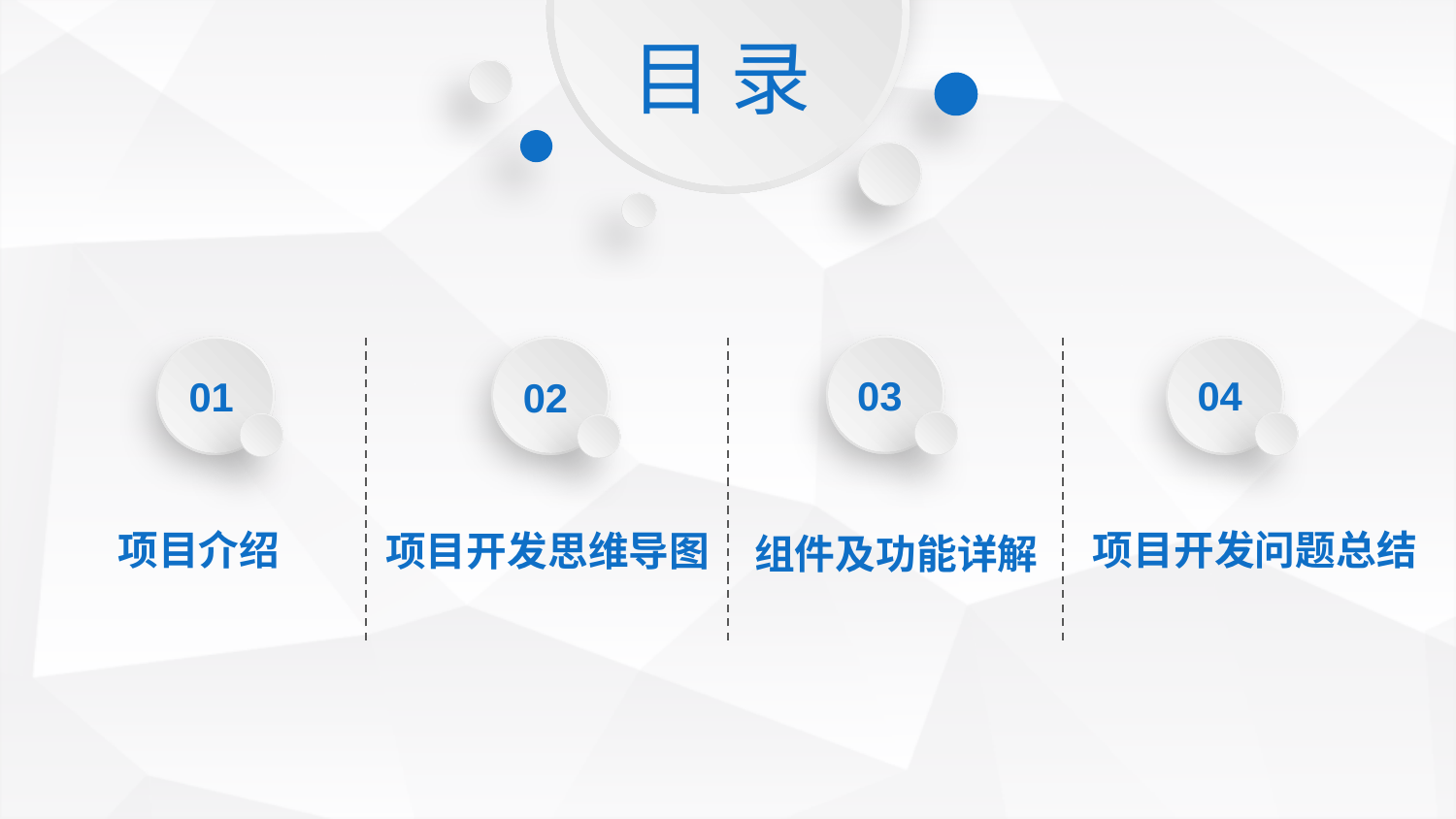

目 录

03

01

02

04

项目介绍
项目开发问题总结
项目开发思维导图
组件及功能详解